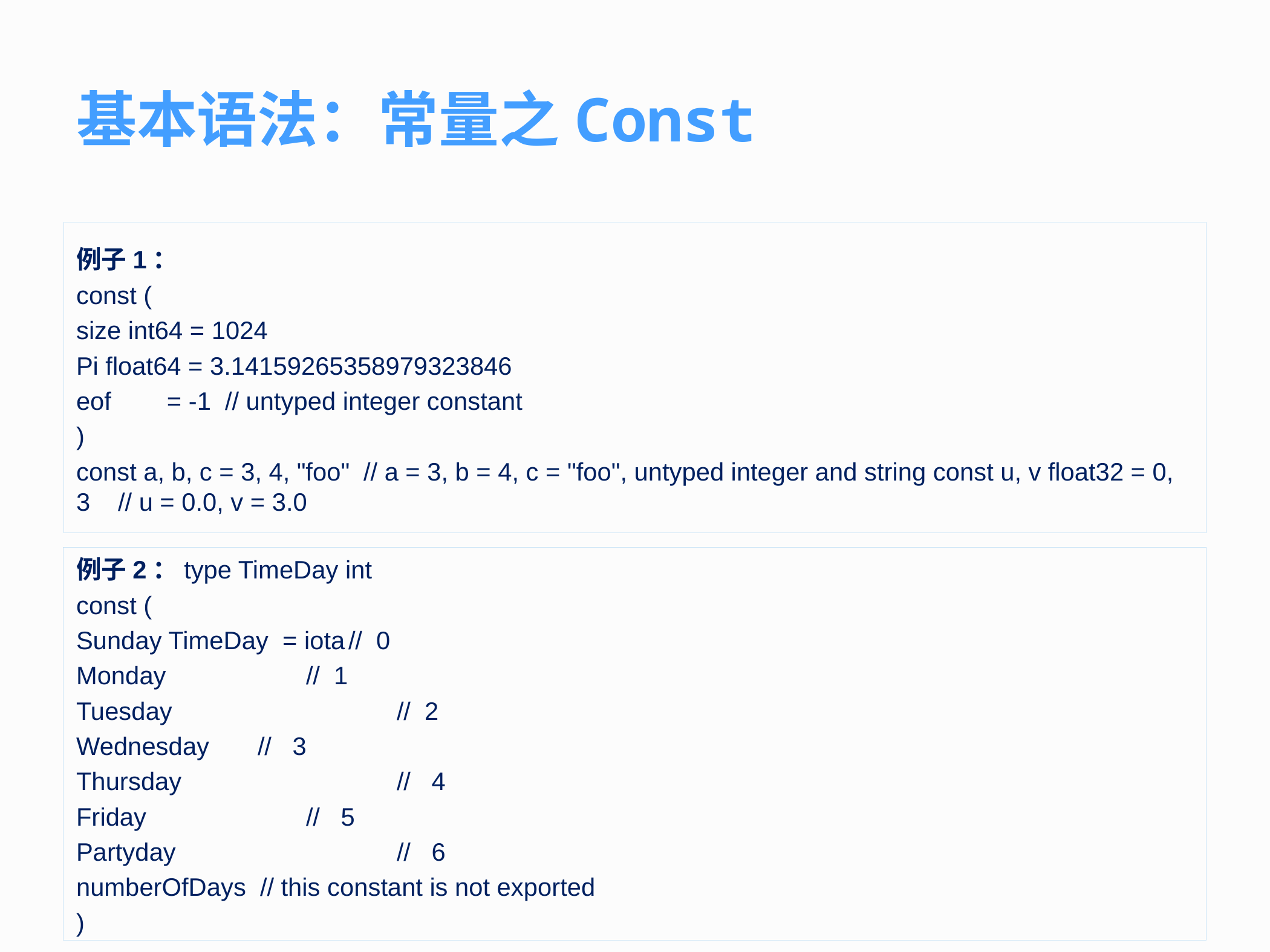

# 基本语法：常量之Const
例子1：
const (
size int64 = 1024
Pi float64 = 3.14159265358979323846
eof        = -1  // untyped integer constant
)
const a, b, c = 3, 4, "foo"  // a = 3, b = 4, c = "foo", untyped integer and string const u, v float32 = 0, 3    // u = 0.0, v = 3.0

例子2：type TimeDay int
const (
Sunday TimeDay  = iota	//  0
Monday	                    //  1
Tuesday	                    //  2
Wednesday	//   3
Thursday	                    //   4
Friday	                    //   5
Partyday	                    //   6
numberOfDays  // this constant is not exported
)